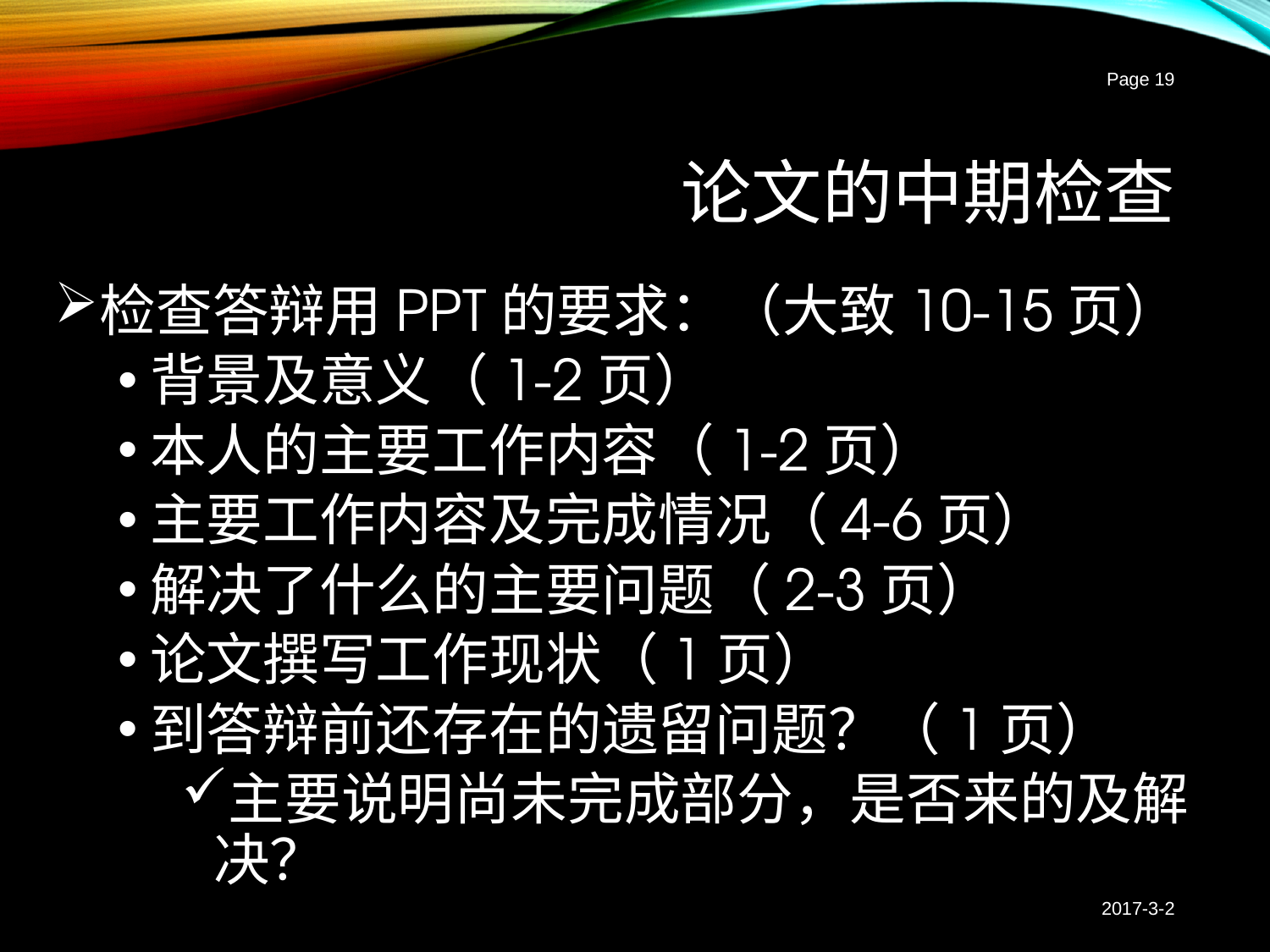

Page 19
# 论文的中期检查
检查答辩用PPT的要求：（大致10-15页）
背景及意义（1-2页）
本人的主要工作内容（1-2页）
主要工作内容及完成情况（4-6页）
解决了什么的主要问题（2-3页）
论文撰写工作现状（1页）
到答辩前还存在的遗留问题？（1页）
主要说明尚未完成部分，是否来的及解决？
2017-3-2